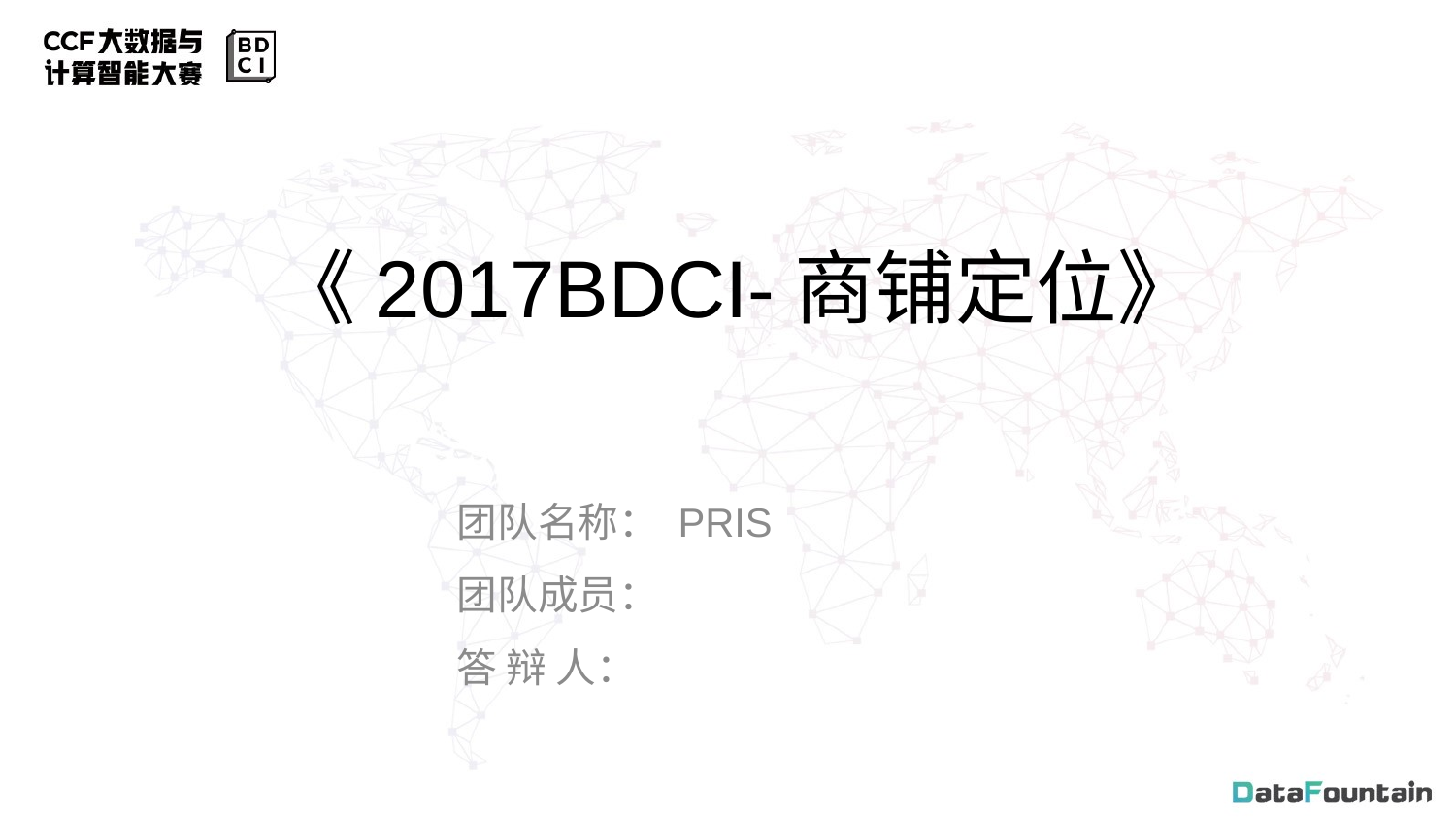

《2017BDCI-商铺定位》
团队名称： PRIS
团队成员：
答 辩 人：